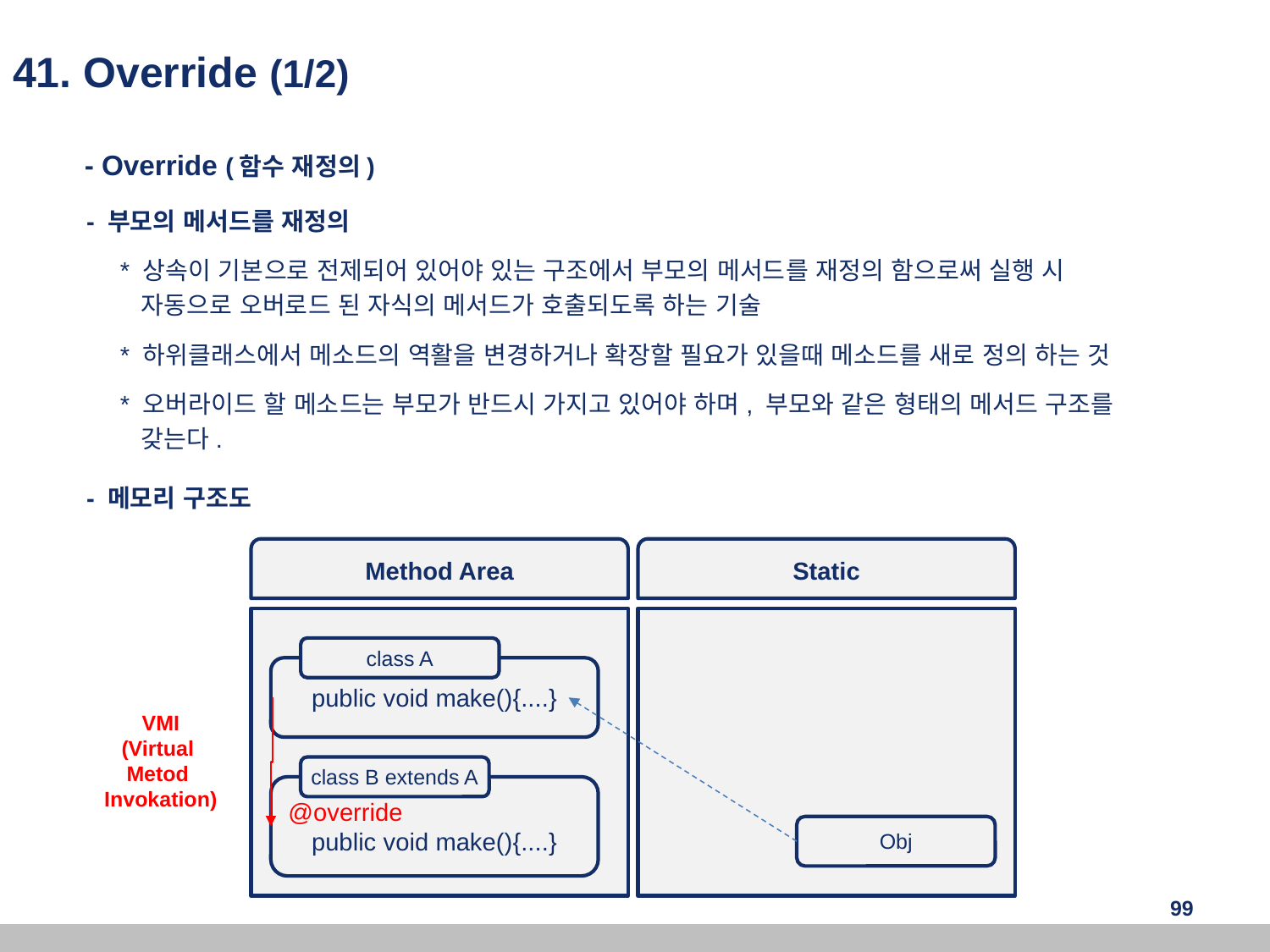

41. Override (1/2)
      - Override (함수 재정의)

       - 부모의 메서드를 재정의

	     * 상속이 기본으로 전제되어 있어야 있는 구조에서 부모의 메서드를 재정의 함으로써 실행 시
              자동으로 오버로드 된 자식의 메서드가 호출되도록 하는 기술

	     * 하위클래스에서 메소드의 역활을 변경하거나 확장할 필요가 있을때 메소드를 새로 정의 하는 것

	     * 오버라이드 할 메소드는 부모가 반드시 가지고 있어야 하며, 부모와 같은 형태의 메서드 구조를
              갖는다.

       - 메모리 구조도

Method Area
Static

class A
public void make(){....}
class B extends A
@override
public void make(){....}
Obj
VMI
(Virtual
Metod
Invokation)
99